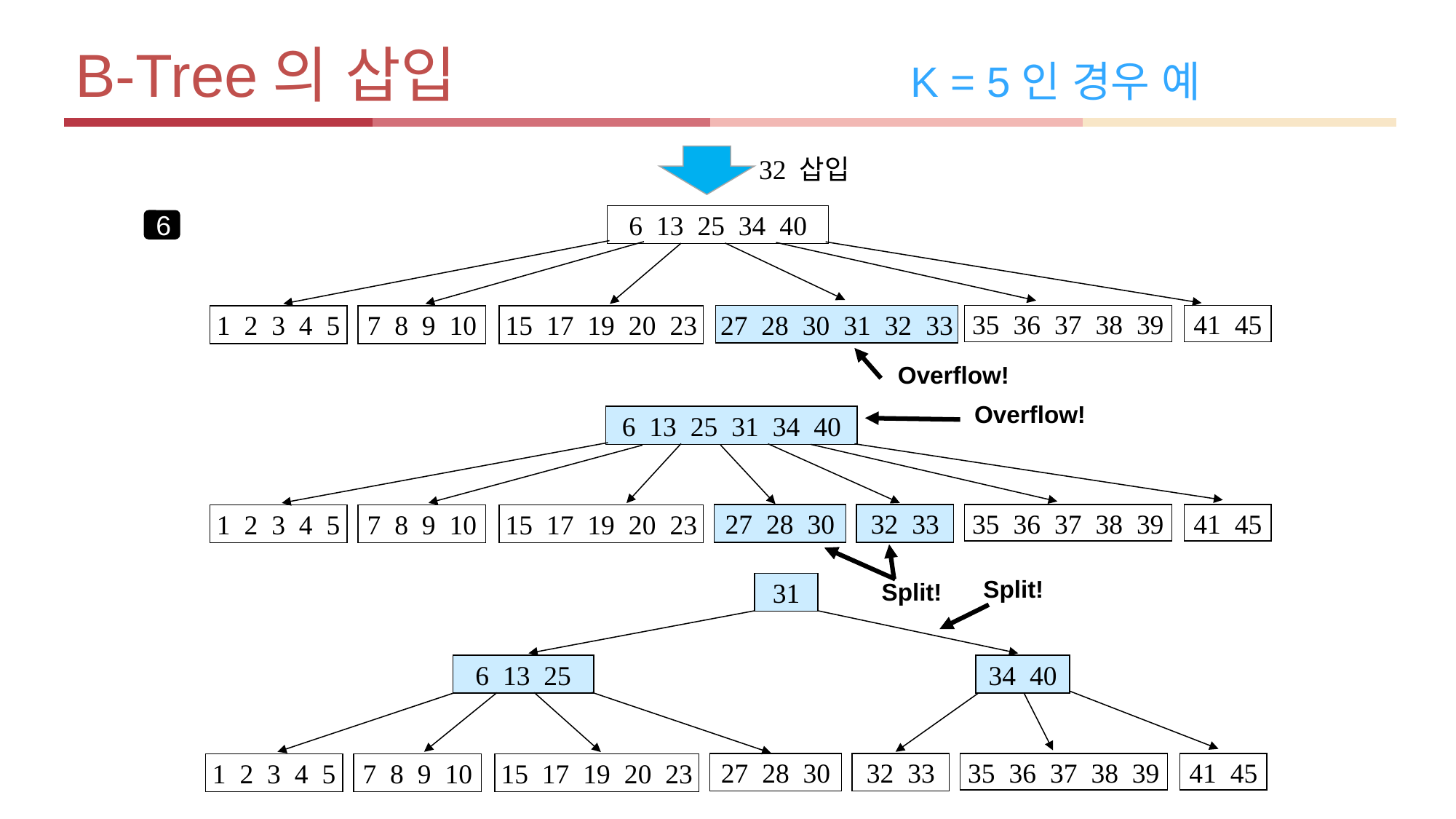

B-Tree의 삽입                          K = 5인 경우 예

32 삽입
6  13  25  34  40
6

27  28  30  31  32  33
35  36  37  38  39
41  45
1  2  3  4  5
7  8  9  10
15  17  19  20  23

Overflow!
Overflow!
6  13  25  31  34  40

27  28  30
32  33
35  36  37  38  39
41  45
1  2  3  4  5
7  8  9  10
15  17  19  20  23

Split!
Split!
31

6  13  25
34  40

27  28  30
32  33
35  36  37  38  39
41  45
1  2  3  4  5
7  8  9  10
15  17  19  20  23